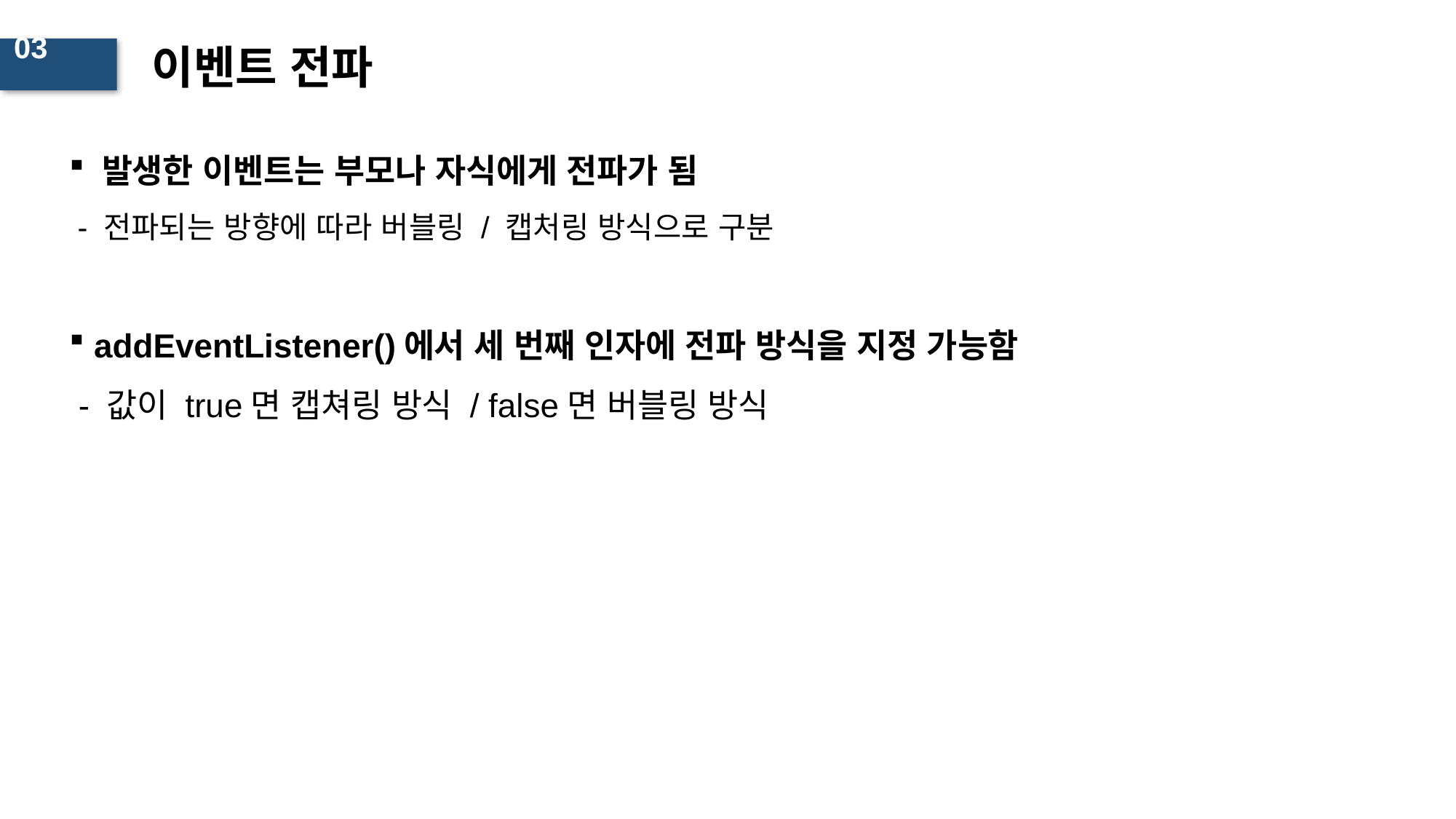

# 이벤트 전파
03
 발생한 이벤트는 부모나 자식에게 전파가 됨
 - 전파되는 방향에 따라 버블링 / 캡처링 방식으로 구분

 addEventListener()에서 세 번째 인자에 전파 방식을 지정 가능함
 - 값이 true면 캡쳐링 방식 / false면 버블링 방식